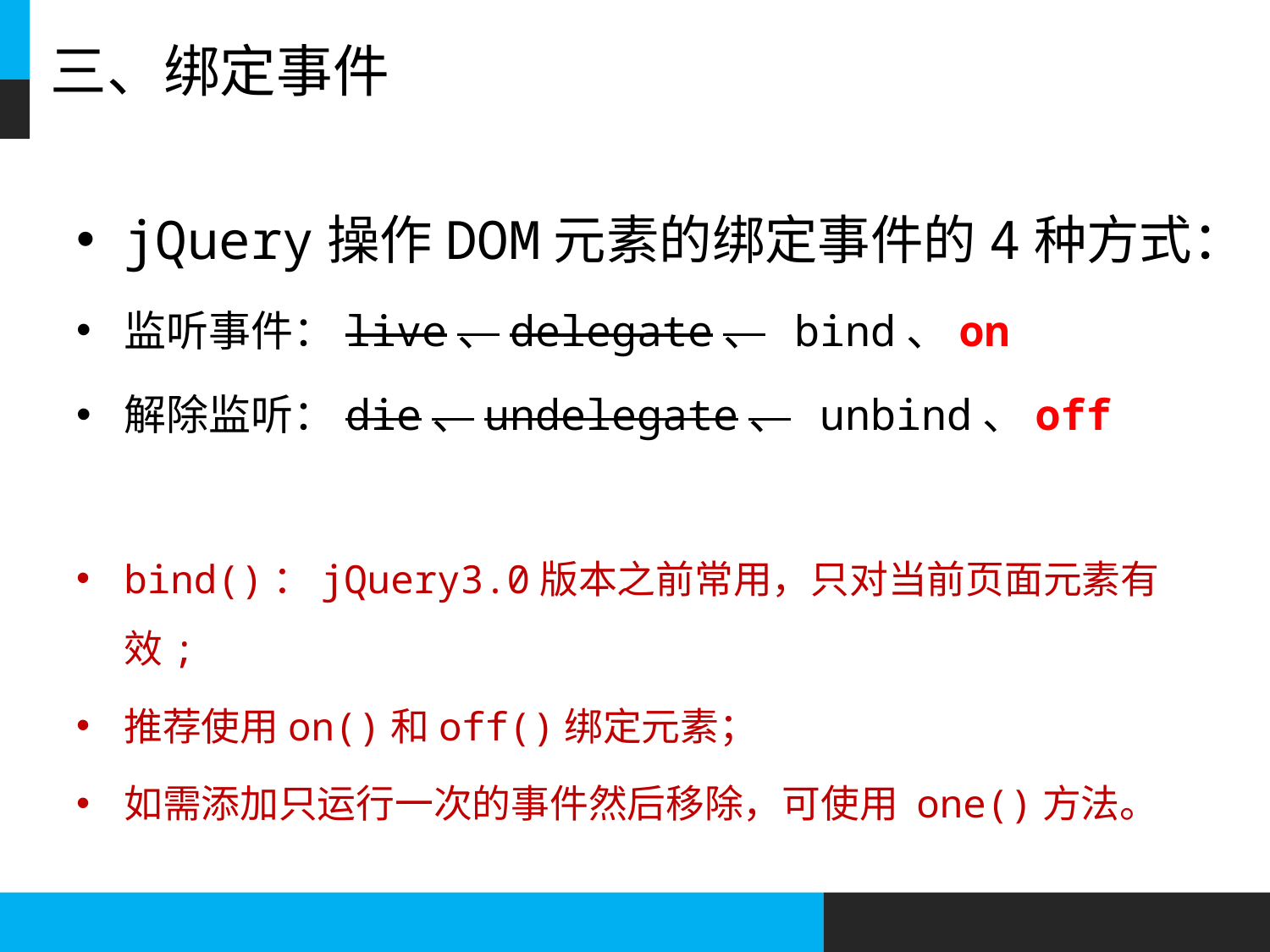

# 三、绑定事件
jQuery操作DOM元素的绑定事件的4种方式：
监听事件：live、delegate、  bind、on
解除监听：die、undelegate、  unbind、off

bind()：jQuery3.0版本之前常用，只对当前页面元素有效;
推荐使用on()和off()绑定元素；
如需添加只运行一次的事件然后移除，可使用 one()方法。